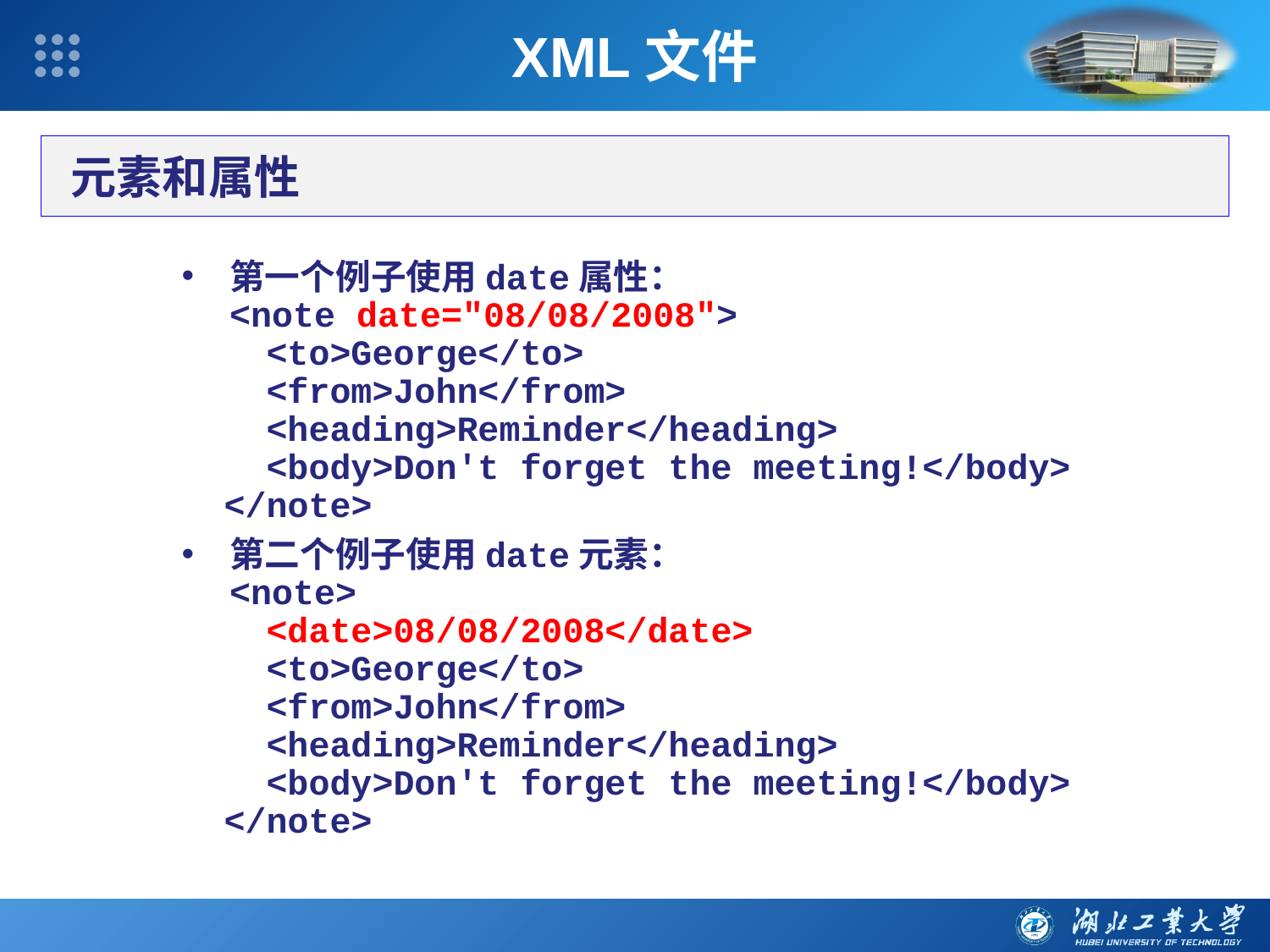

XML文件
元素和属性
第一个例子使用date属性：
	<note date="08/08/2008">
    <to>George</to>
    <from>John</from>
    <heading>Reminder</heading>
    <body>Don't forget the meeting!</body>
  </note>
第二个例子使用date元素：
	<note>
    <date>08/08/2008</date>
    <to>George</to>
    <from>John</from>
    <heading>Reminder</heading>
    <body>Don't forget the meeting!</body>
  </note>